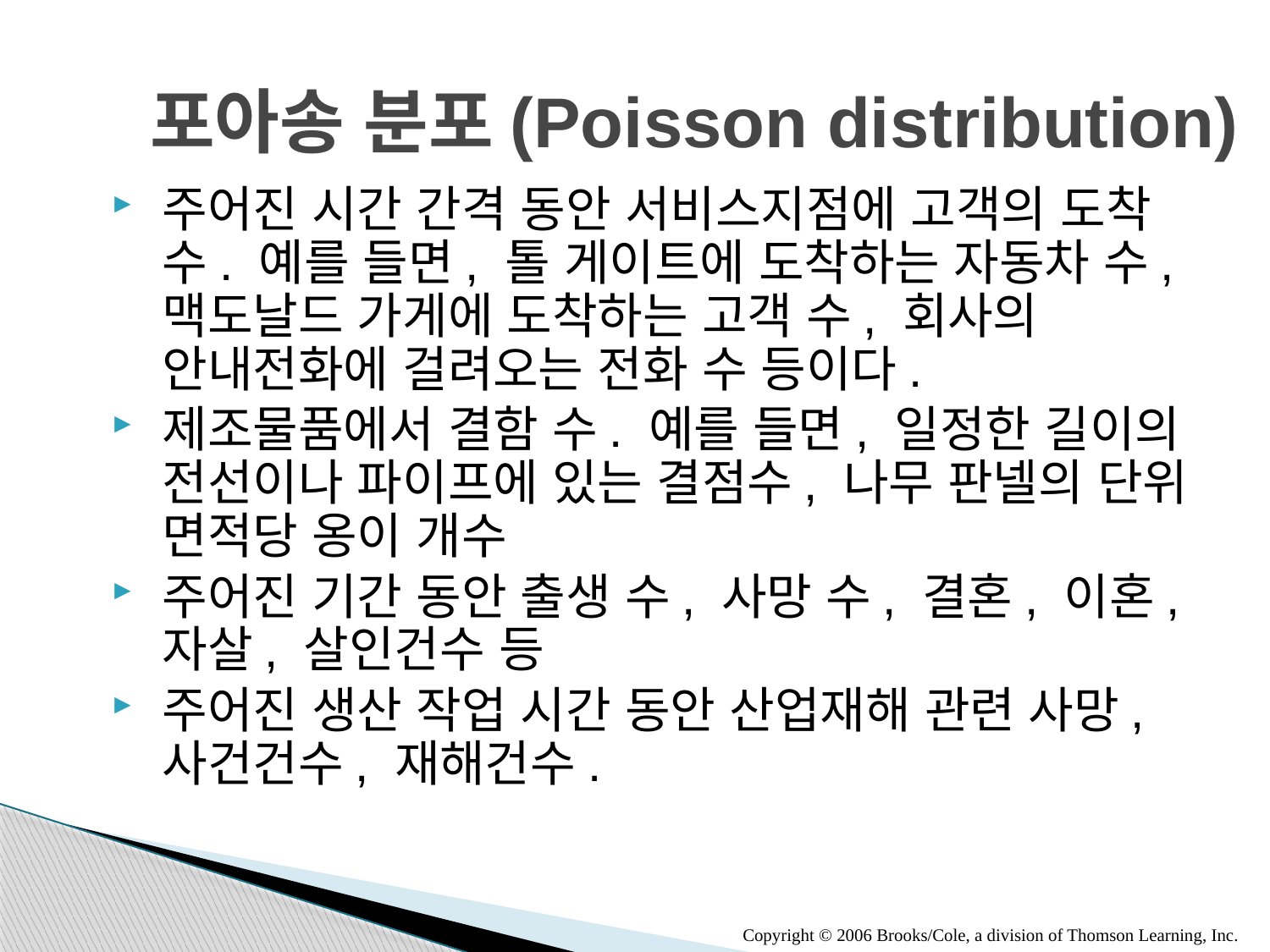

# 포아송 분포(Poisson distribution)
주어진 시간 간격 동안 서비스지점에 고객의 도착 수. 예를 들면, 톨 게이트에 도착하는 자동차 수, 맥도날드 가게에 도착하는 고객 수, 회사의 안내전화에 걸려오는 전화 수 등이다.
제조물품에서 결함 수. 예를 들면, 일정한 길이의 전선이나 파이프에 있는 결점수, 나무 판넬의 단위 면적당 옹이 개수
주어진 기간 동안 출생 수, 사망 수, 결혼, 이혼, 자살, 살인건수 등
주어진 생산 작업 시간 동안 산업재해 관련 사망, 사건건수, 재해건수.